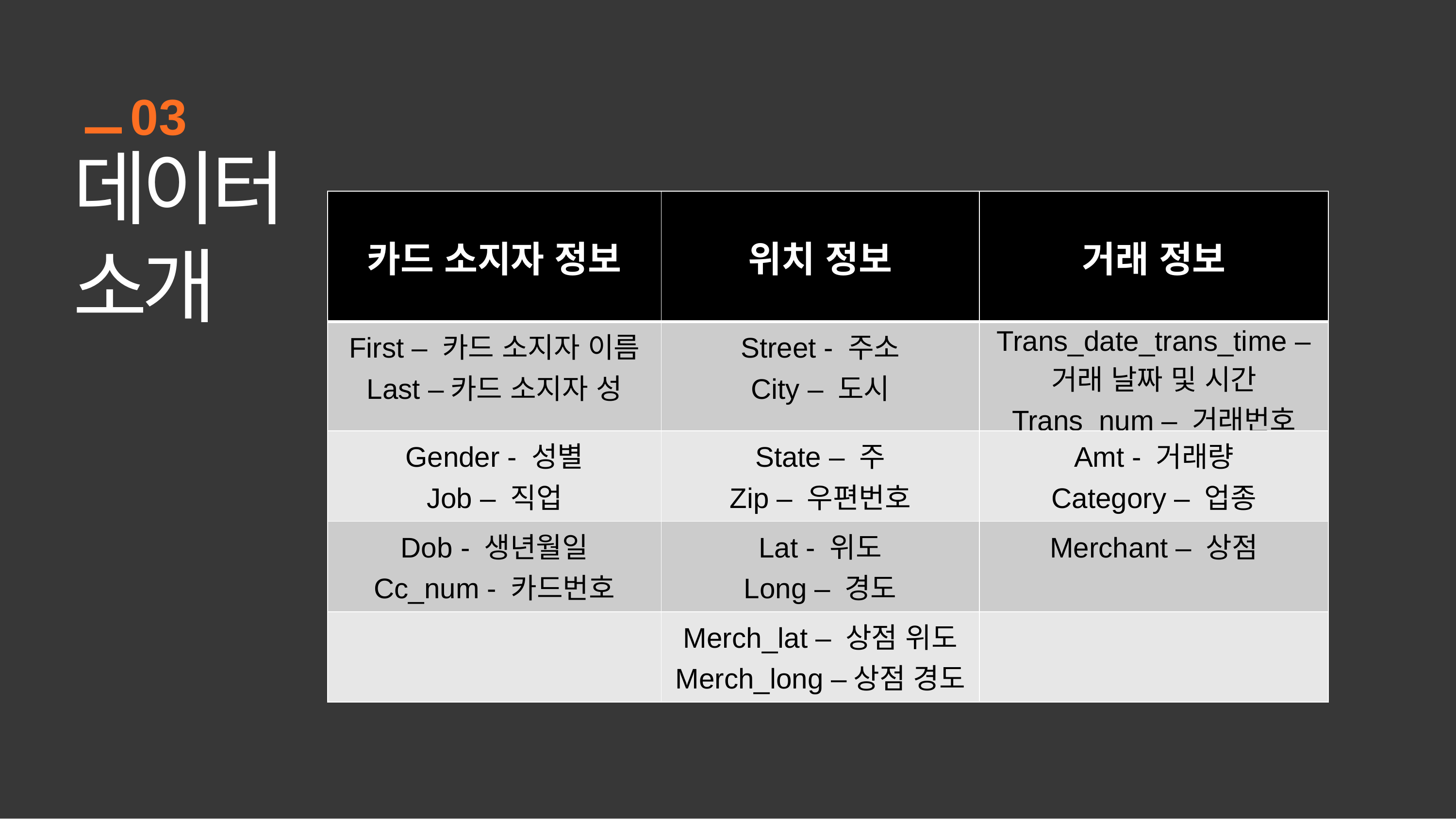

03

데이터
소개
| 카드 소지자 정보 | 위치 정보 | 거래 정보 |
| --- | --- | --- |
| First – 카드 소지자 이름 Last –카드 소지자 성 | Street - 주소 City – 도시 | Trans\_date\_trans\_time – 거래 날짜 및 시간 Trans\_num – 거래번호 |
| Gender - 성별 Job – 직업 | State – 주 Zip – 우편번호 | Amt - 거래량 Category – 업종 |
| Dob - 생년월일 Cc\_num - 카드번호 | Lat - 위도 Long – 경도 | Merchant – 상점 |
|  | Merch\_lat – 상점 위도 Merch\_long –상점 경도 |  |